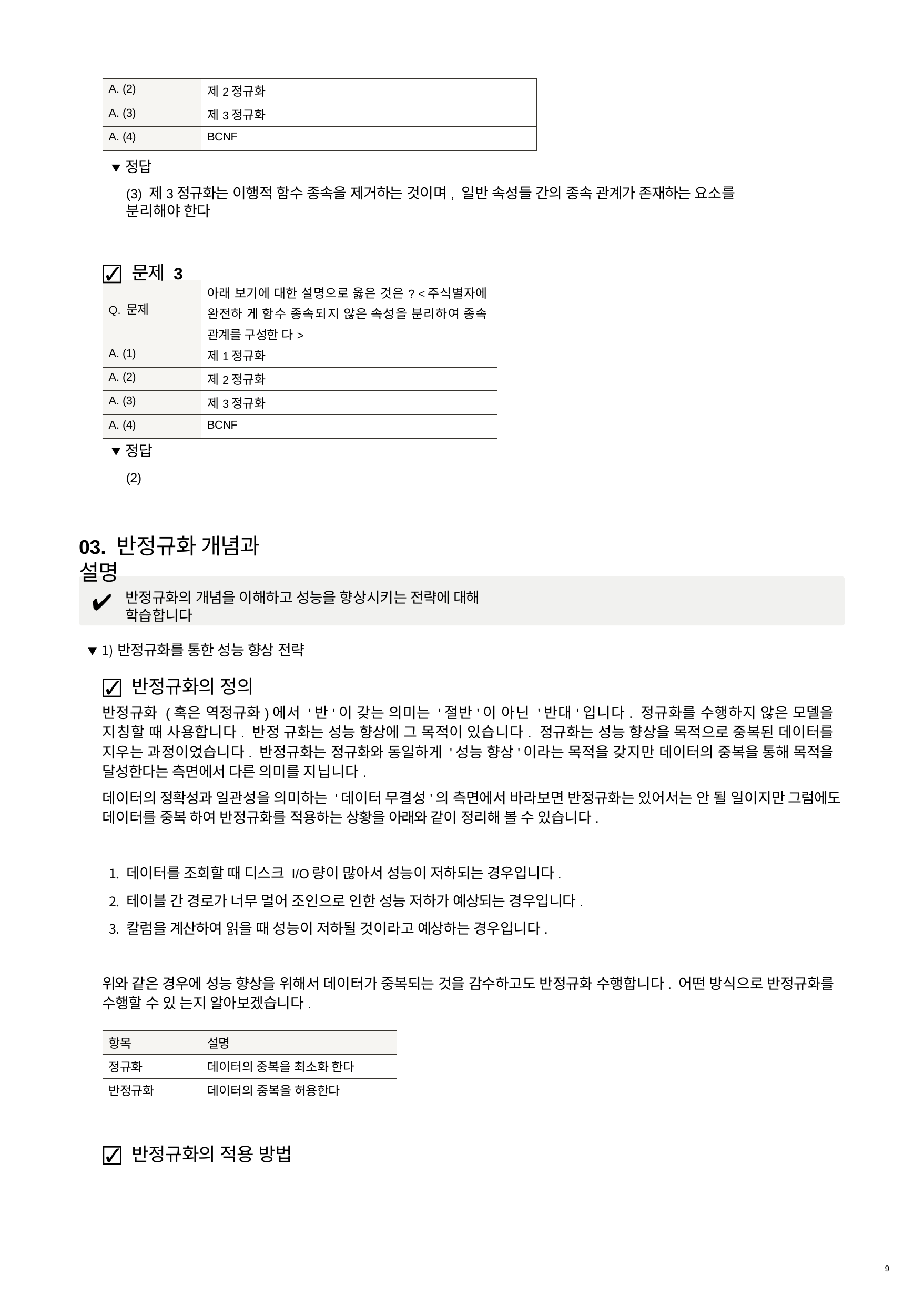

| A. (2) | 제2정규화 |
| --- | --- |
| A. (3) | 제3정규화 |
| A. (4) | BCNF |
정답
(3) 제3정규화는 이행적 함수 종속을 제거하는 것이며, 일반 속성들 간의 종속 관계가 존재하는 요소를 분리해야 한다

☑ 문제 3

| Q. 문제 | 아래 보기에 대한 설명으로 옳은 것은? <주식별자에 완전하 게 함수 종속되지 않은 속성을 분리하여 종속 관계를 구성한 다> |
| --- | --- |
| A. (1) | 제1정규화 |
| A. (2) | 제2정규화 |
| A. (3) | 제3정규화 |
| A. (4) | BCNF |
정답
(2)

03. 반정규화 개념과 설명

✔
반정규화의 개념을 이해하고 성능을 향상시키는 전략에 대해 학습합니다
반정규화를 통한 성능 향상 전략
☑ 반정규화의 정의
반정규화 (혹은 역정규화)에서 '반'이 갖는 의미는 '절반'이 아닌 '반대'입니다. 정규화를 수행하지 않은 모델을 지칭할 때 사용합니다. 반정 규화는 성능 향상에 그 목적이 있습니다. 정규화는 성능 향상을 목적으로 중복된 데이터를 지우는 과정이었습니다. 반정규화는 정규화와 동일하게 '성능 향상'이라는 목적을 갖지만 데이터의 중복을 통해 목적을 달성한다는 측면에서 다른 의미를 지닙니다.
데이터의 정확성과 일관성을 의미하는 '데이터 무결성'의 측면에서 바라보면 반정규화는 있어서는 안 될 일이지만 그럼에도 데이터를 중복 하여 반정규화를 적용하는 상황을 아래와 같이 정리해 볼 수 있습니다.

데이터를 조회할 때 디스크 I/O량이 많아서 성능이 저하되는 경우입니다.
테이블 간 경로가 너무 멀어 조인으로 인한 성능 저하가 예상되는 경우입니다.
칼럼을 계산하여 읽을 때 성능이 저하될 것이라고 예상하는 경우입니다.

위와 같은 경우에 성능 향상을 위해서 데이터가 중복되는 것을 감수하고도 반정규화 수행합니다. 어떤 방식으로 반정규화를 수행할 수 있 는지 알아보겠습니다.

| 항목 | 설명 |
| --- | --- |
| 정규화 | 데이터의 중복을 최소화 한다 |
| 반정규화 | 데이터의 중복을 허용한다 |
☑ 반정규화의 적용 방법
9